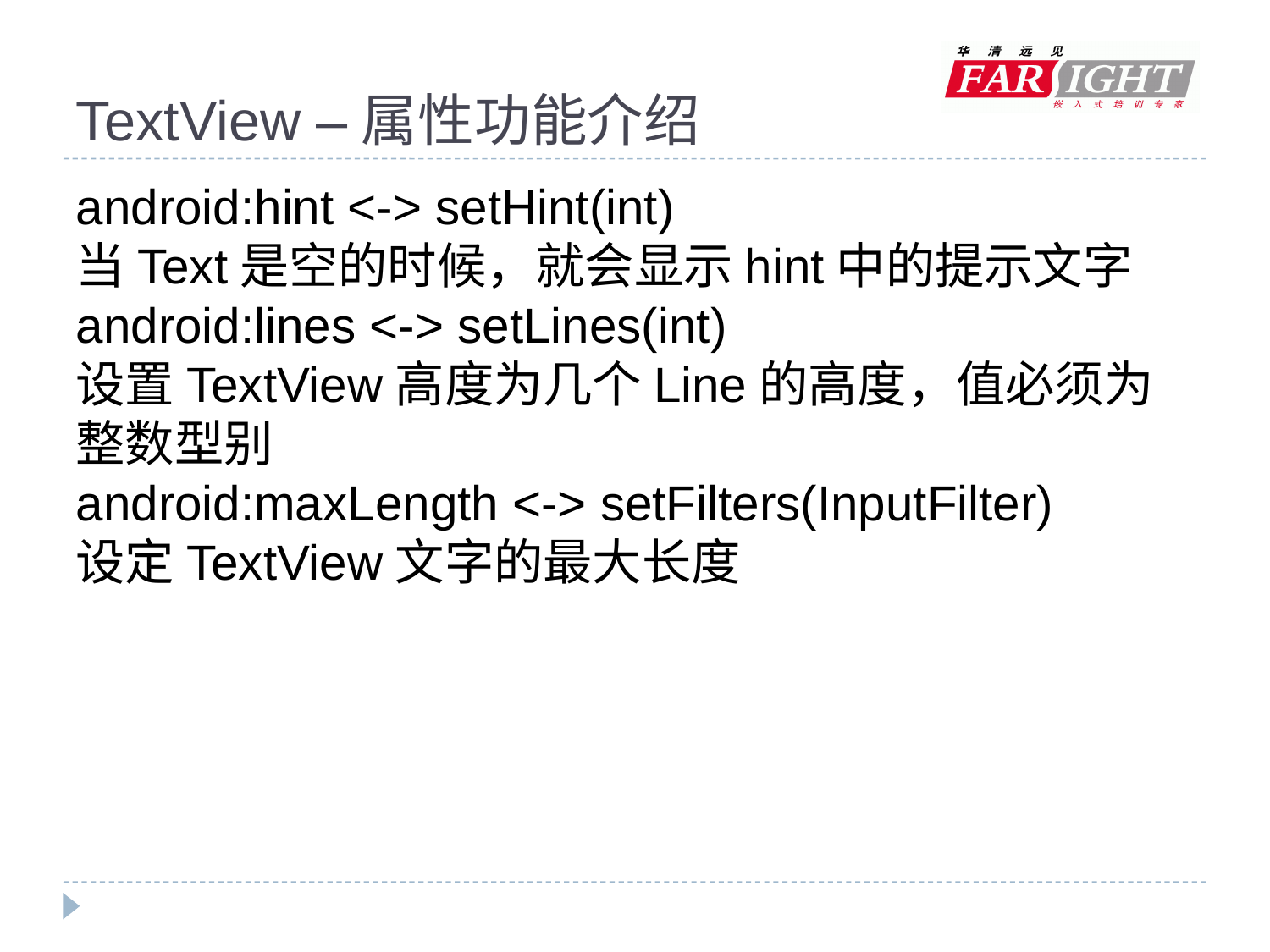

# TextView –属性功能介绍
android:hint <-> setHint(int)
当Text是空的时候，就会显示hint中的提示文字
android:lines <-> setLines(int)
设置TextView高度为几个Line的高度，值必须为整数型别
android:maxLength <-> setFilters(InputFilter)
设定TextView文字的最大长度